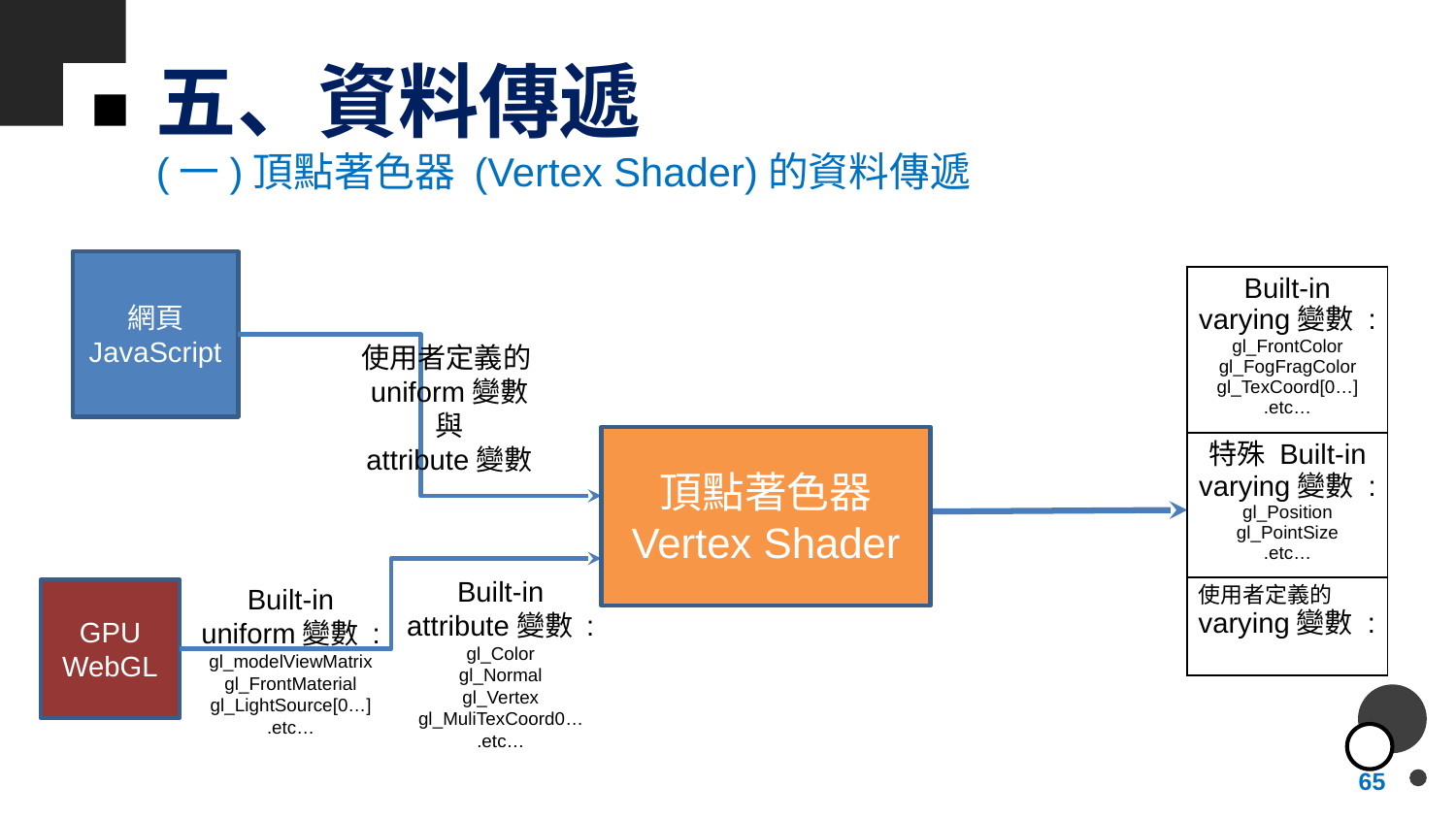

# 五、資料傳遞
(一)頂點著色器 (Vertex Shader)的資料傳遞
網頁
JavaScript
| Built-in varying變數 : gl\_FrontColor gl\_FogFragColor gl\_TexCoord[0…] .etc… |
| --- |
| 特殊 Built-in varying變數 : gl\_Position gl\_PointSize .etc… |
| 使用者定義的 varying變數 : |
使用者定義的uniform變數
與
attribute變數
頂點著色器
Vertex Shader
Built-in
attribute變數 :
gl_Color
gl_Normal
gl_Vertex
gl_MuliTexCoord0…
.etc…

Built-in
uniform變數 :
gl_modelViewMatrix
gl_FrontMaterial
gl_LightSource[0…]
.etc…
GPU
WebGL

65